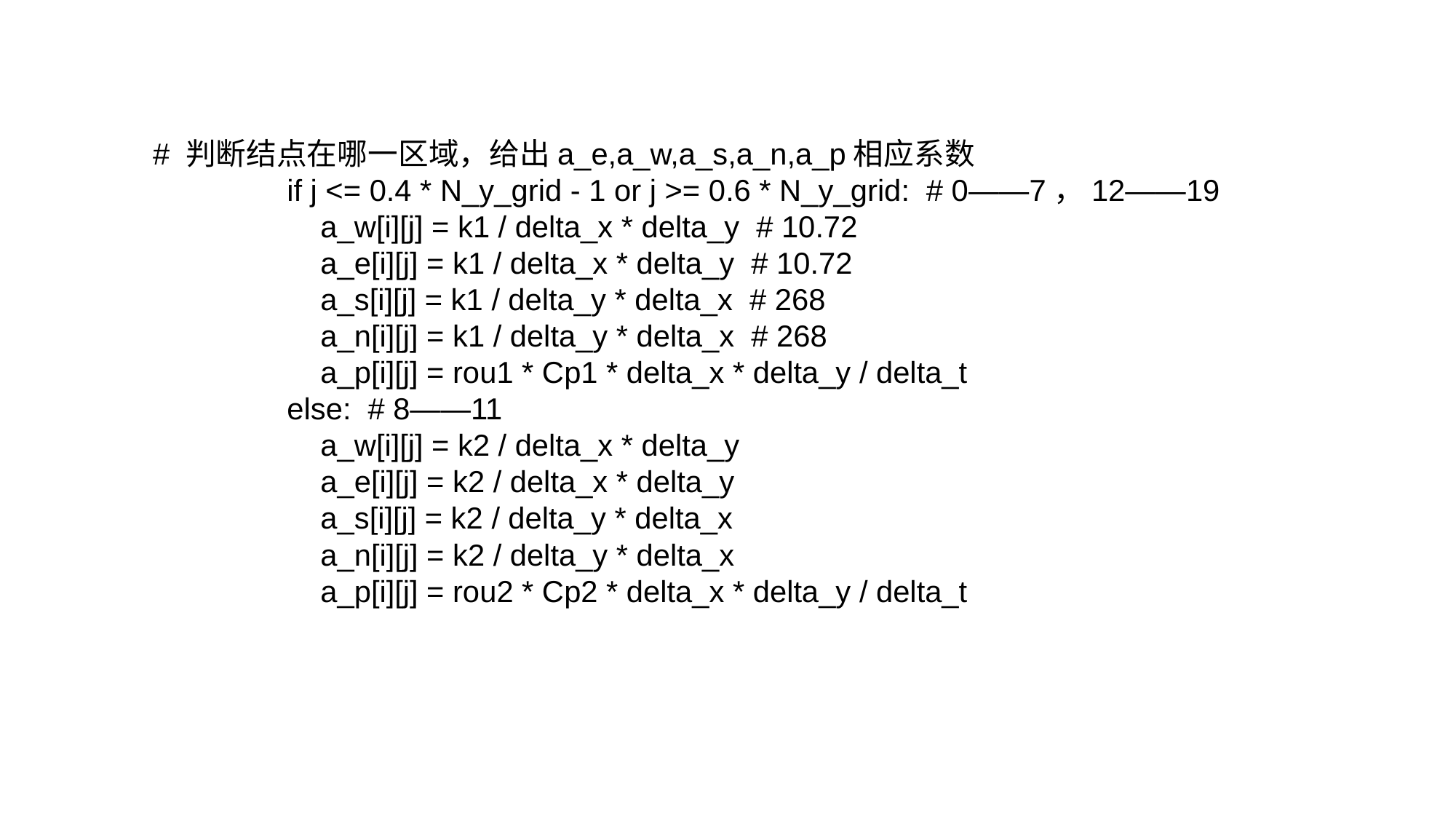

# 判断结点在哪一区域，给出a_e,a_w,a_s,a_n,a_p相应系数
                if j <= 0.4 * N_y_grid - 1 or j >= 0.6 * N_y_grid:  # 0——7，12——19
                    a_w[i][j] = k1 / delta_x * delta_y  # 10.72
                    a_e[i][j] = k1 / delta_x * delta_y  # 10.72
                    a_s[i][j] = k1 / delta_y * delta_x  # 268
                    a_n[i][j] = k1 / delta_y * delta_x  # 268
                    a_p[i][j] = rou1 * Cp1 * delta_x * delta_y / delta_t
                else:  # 8——11
                    a_w[i][j] = k2 / delta_x * delta_y
                    a_e[i][j] = k2 / delta_x * delta_y
                    a_s[i][j] = k2 / delta_y * delta_x
                    a_n[i][j] = k2 / delta_y * delta_x
                    a_p[i][j] = rou2 * Cp2 * delta_x * delta_y / delta_t